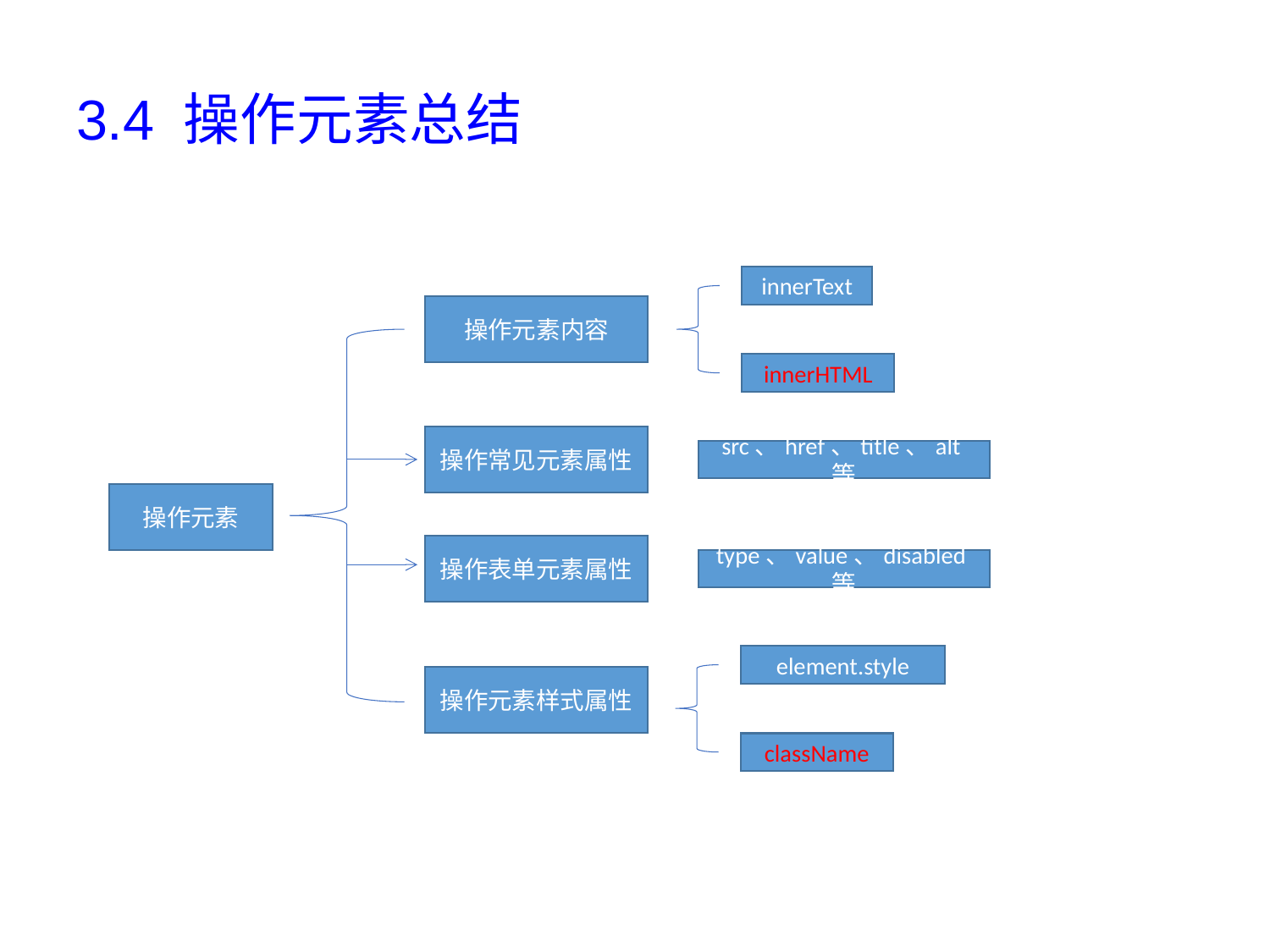

# 3.4 操作元素总结
innerText

操作元素内容

innerHTML
操作常见元素属性
src、href、title、alt等
操作元素
操作表单元素属性
type、value、disabled等
element.style

操作元素样式属性
className